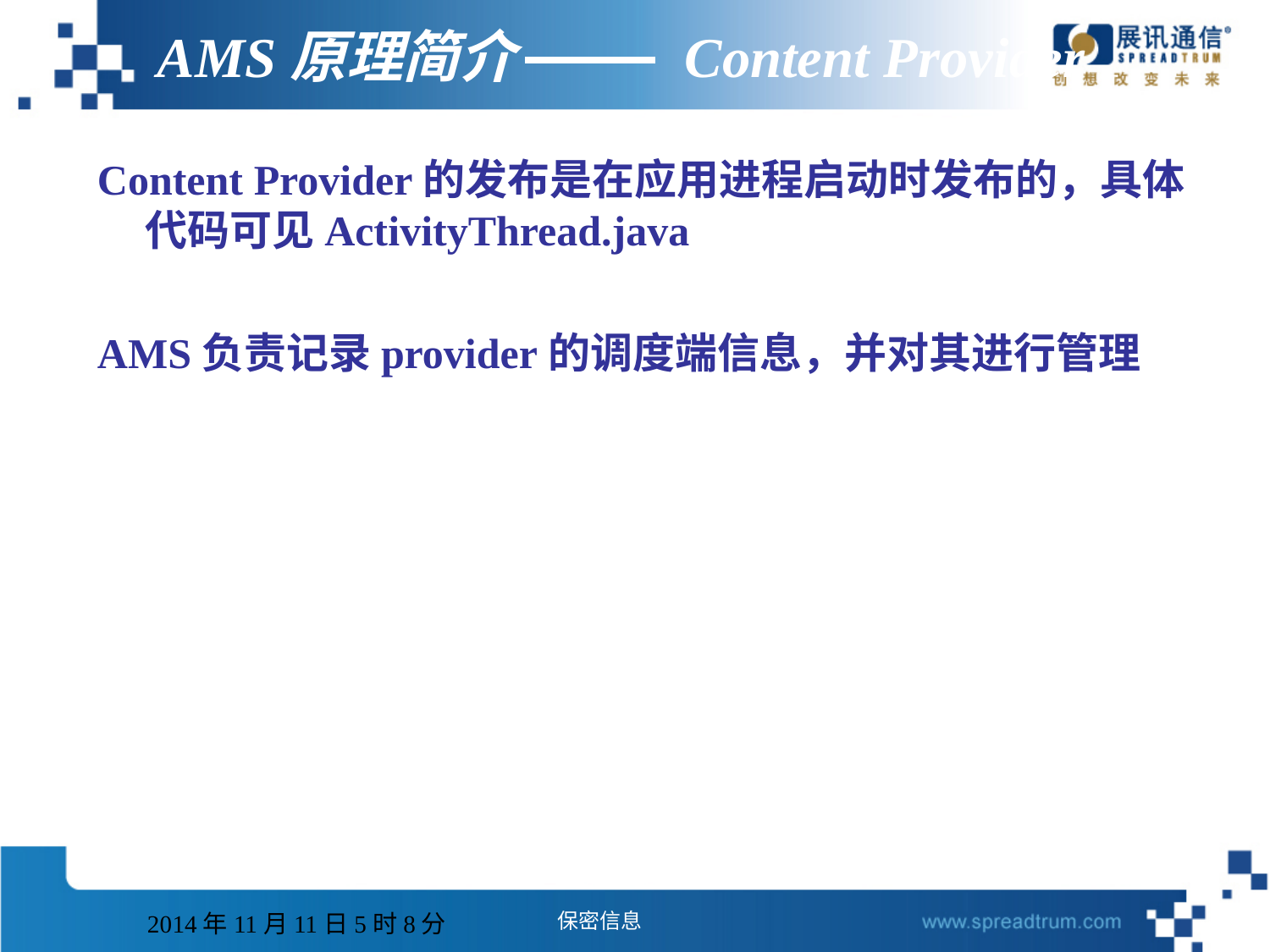

# AMS原理简介            Content Provider
Content Provider的发布是在应用进程启动时发布的，具体代码可见ActivityThread.java

AMS负责记录provider的调度端信息，并对其进行管理

2014年11月11日5时8分